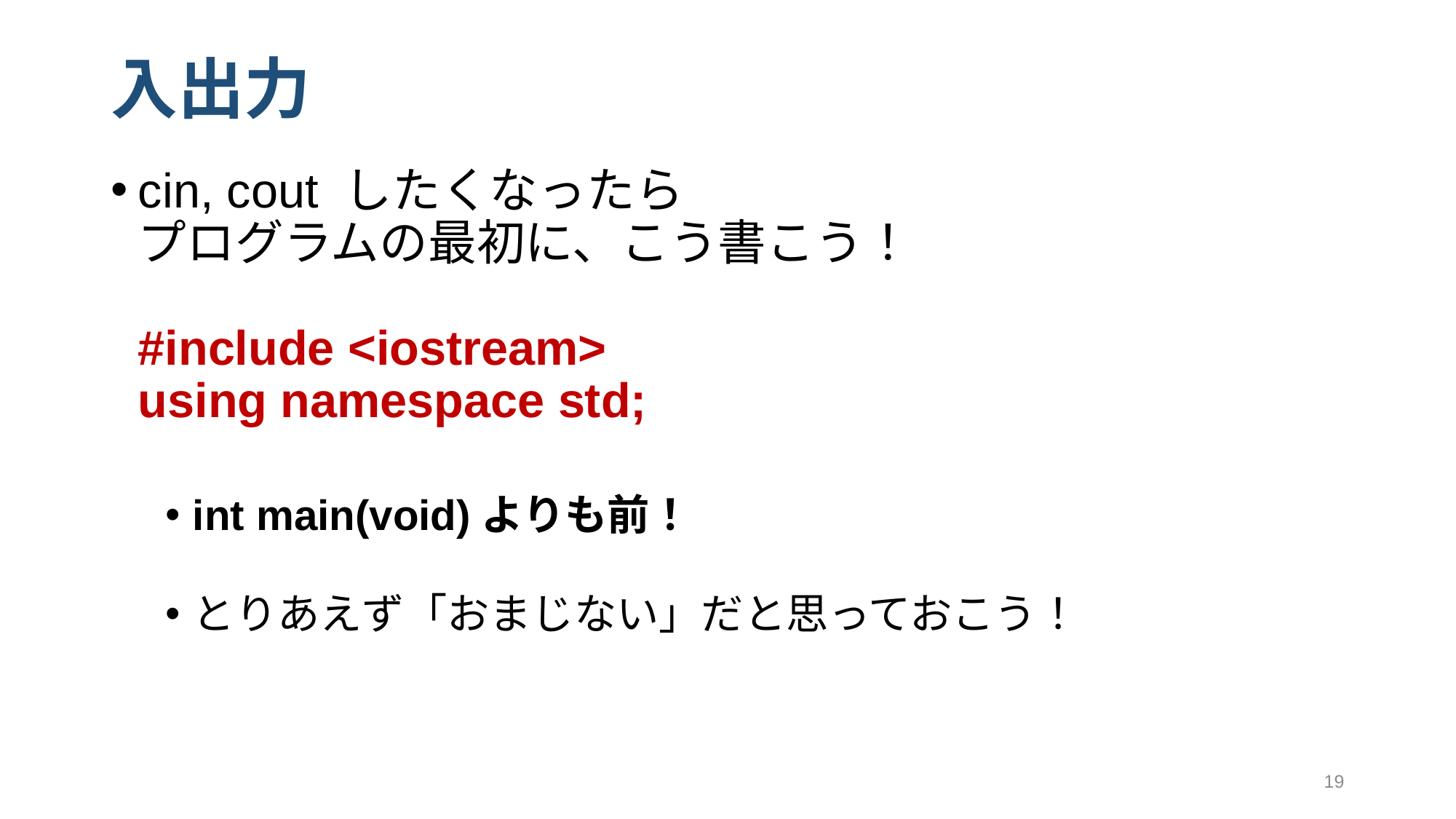

# 入出力
cin, cout したくなったら
プログラムの最初に、こう書こう！
#include <iostream>
using namespace std;
int main(void)よりも前！
とりあえず「おまじない」だと思っておこう！
19